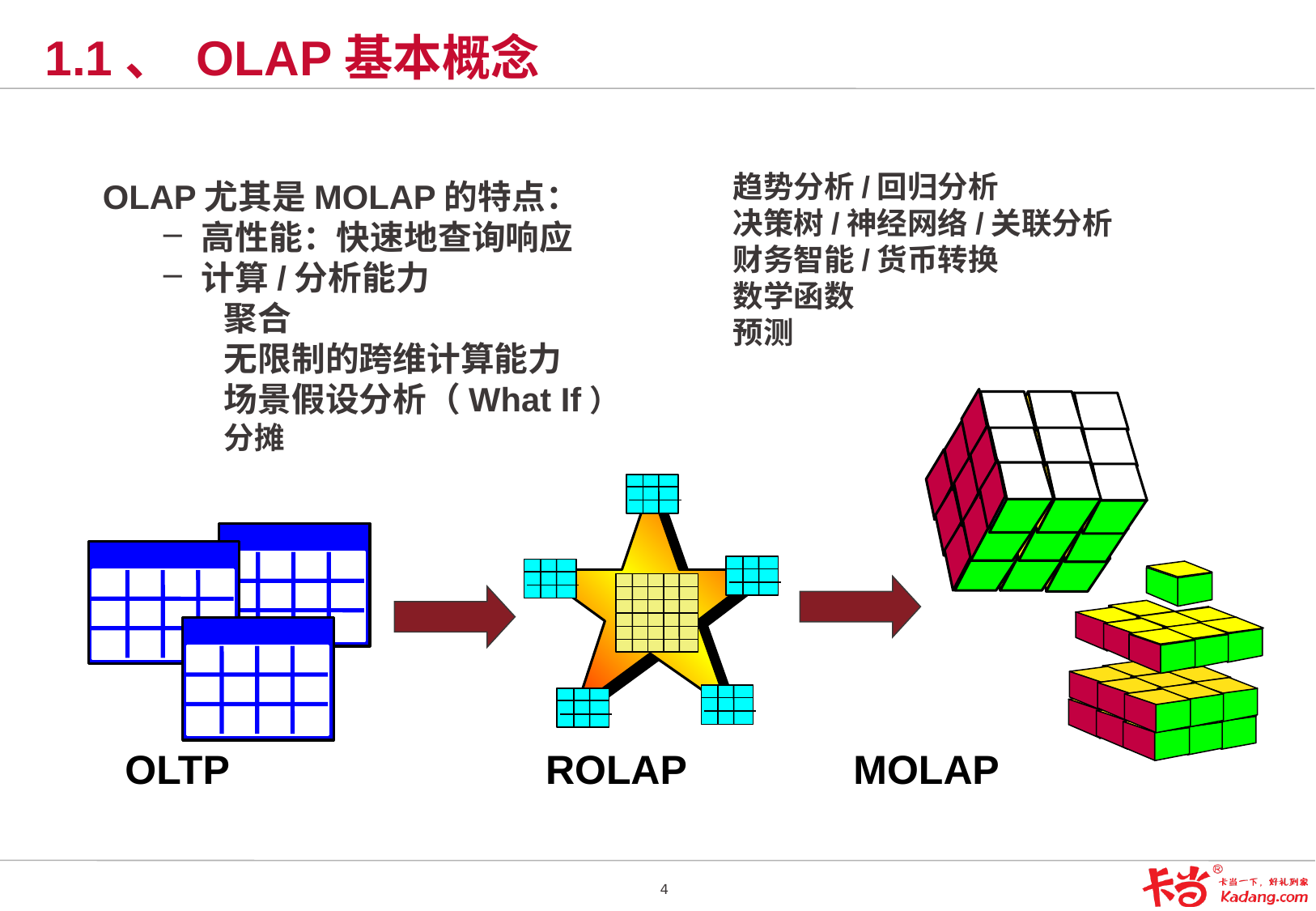

# 1.1、 OLAP基本概念
趋势分析/回归分析
决策树/神经网络/关联分析
财务智能/货币转换
数学函数
预测
OLAP尤其是MOLAP的特点：
高性能：快速地查询响应
计算/分析能力
聚合
无限制的跨维计算能力
场景假设分析（What If）
分摊

OLTP			     ROLAP		MOLAP